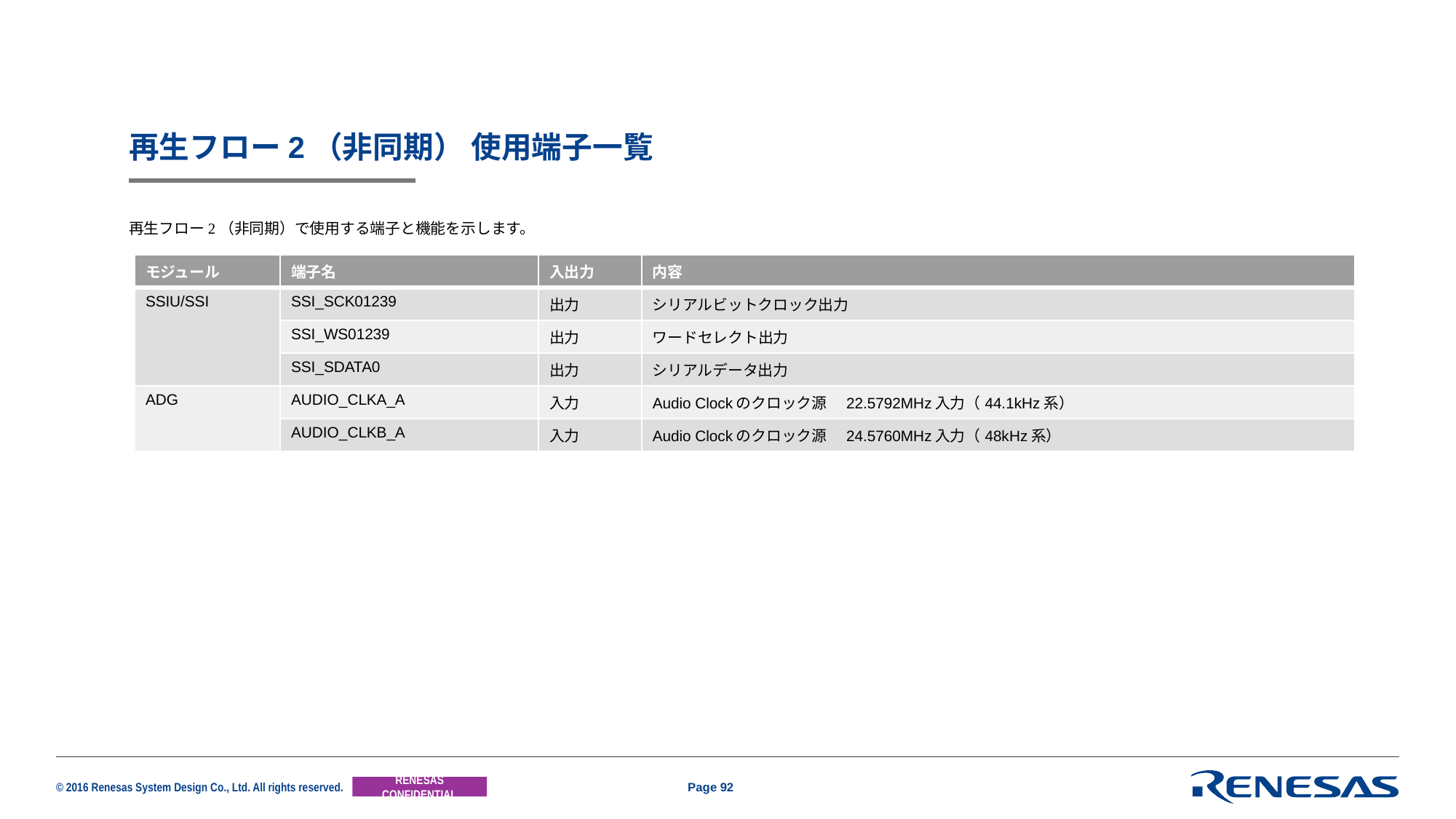

# 再生フロー2（非同期） 使用端子一覧
再生フロー2（非同期）で使用する端子と機能を示します。
| モジュール | 端子名 | 入出力 | 内容 |
| --- | --- | --- | --- |
| SSIU/SSI | SSI\_SCK01239 | 出力 | シリアルビットクロック出力 |
|  | SSI\_WS01239 | 出力 | ワードセレクト出力 |
|  | SSI\_SDATA0 | 出力 | シリアルデータ出力 |
| ADG | AUDIO\_CLKA\_A | 入力 | Audio Clockのクロック源　22.5792MHz入力（44.1kHz系） |
|  | AUDIO\_CLKB\_A | 入力 | Audio Clockのクロック源　24.5760MHz入力（48kHz系） |
Page 92